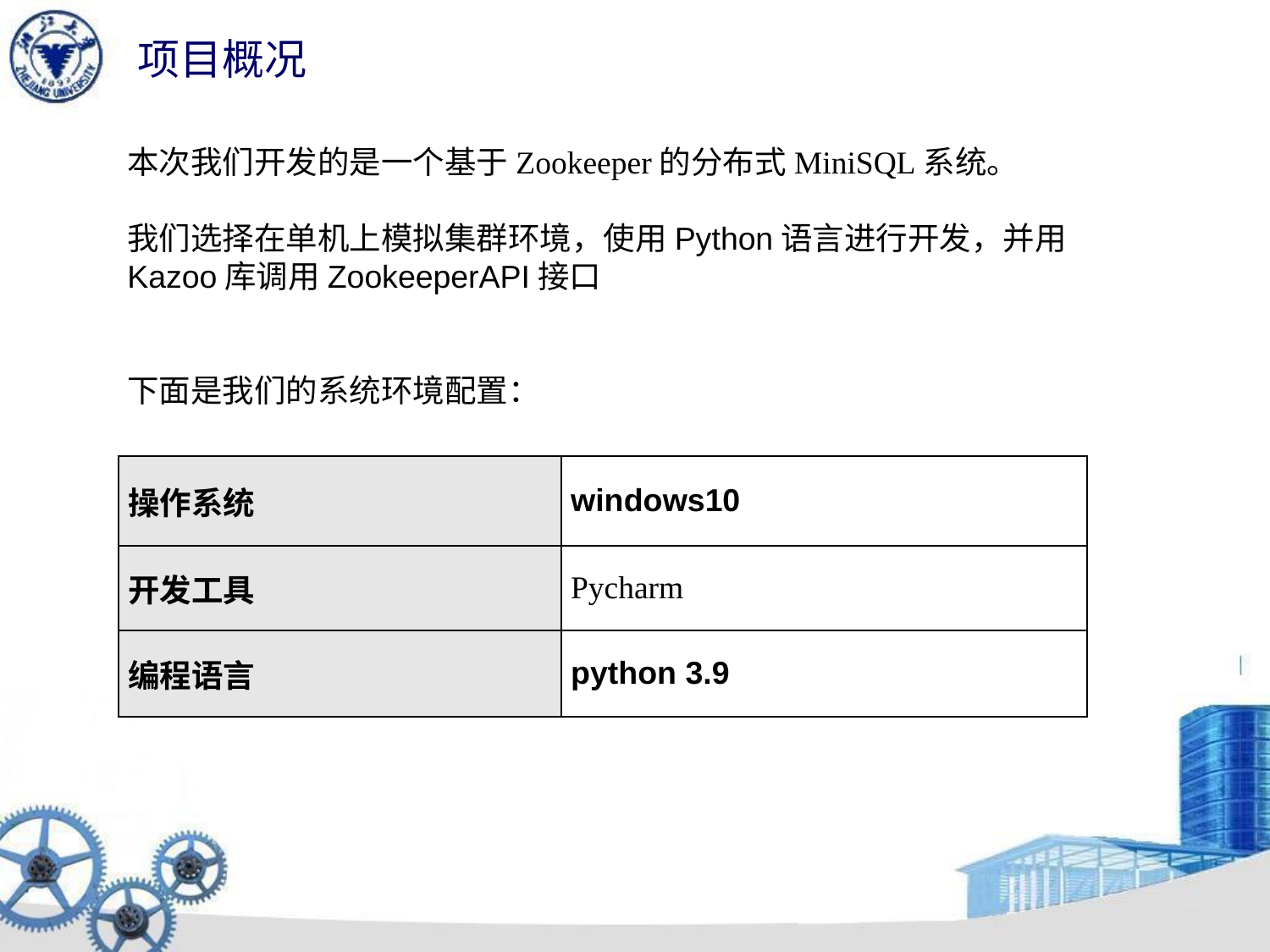

项目概况
本次我们开发的是一个基于Zookeeper的分布式MiniSQL系统。

我们选择在单机上模拟集群环境，使用Python语言进行开发，并用Kazoo库调用ZookeeperAPI接口

下面是我们的系统环境配置：
| 操作系统 | windows10 |
| --- | --- |
| 开发工具 | Pycharm |
| 编程语言 | python 3.9 |